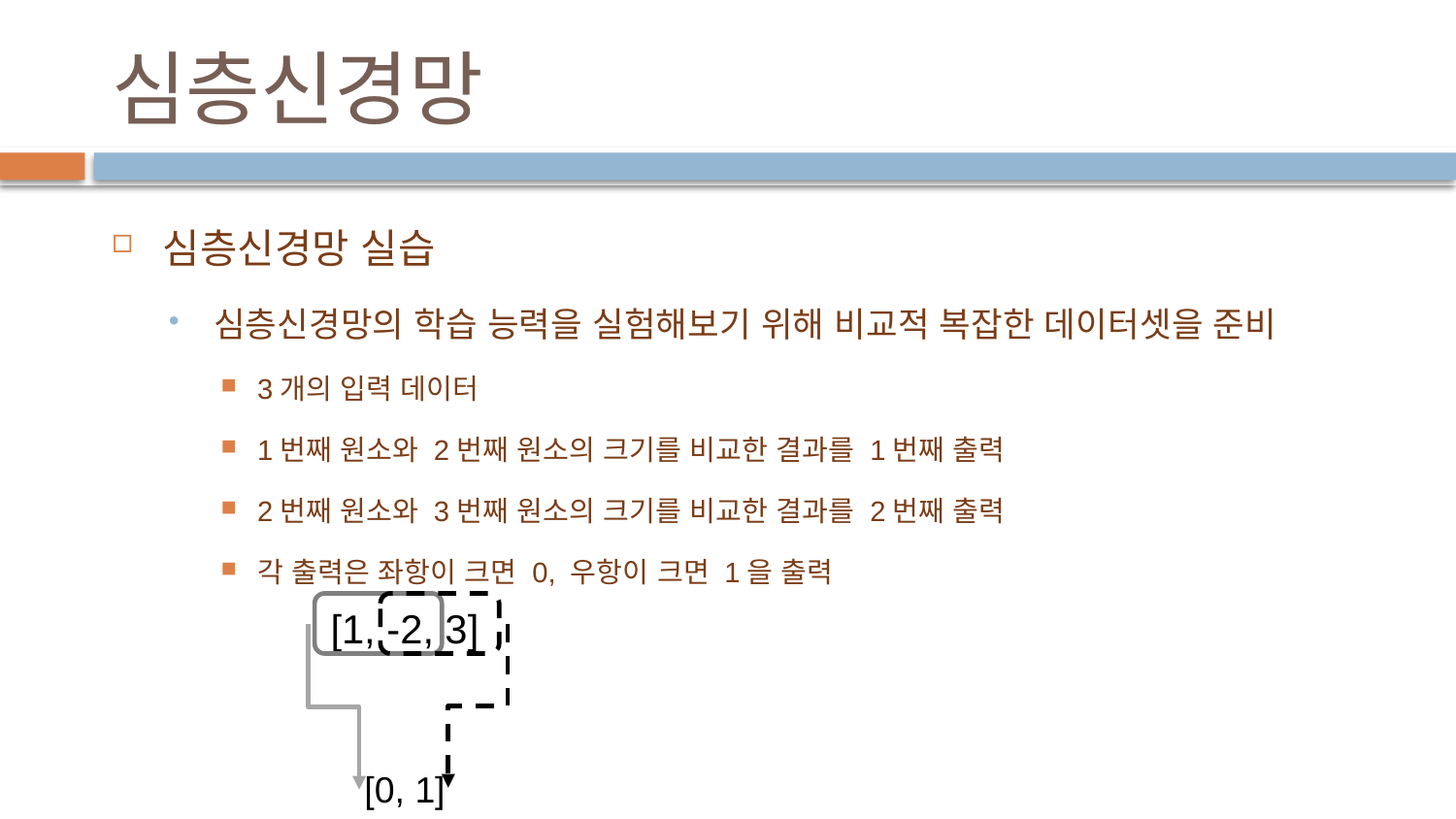

# 심층신경망
심층신경망 실습
심층신경망의 학습 능력을 실험해보기 위해 비교적 복잡한 데이터셋을 준비
3개의 입력 데이터
1번째 원소와 2번째 원소의 크기를 비교한 결과를 1번째 출력
2번째 원소와 3번째 원소의 크기를 비교한 결과를 2번째 출력
각 출력은 좌항이 크면 0, 우항이 크면 1을 출력
[1, -2, 3]

[0, 1]